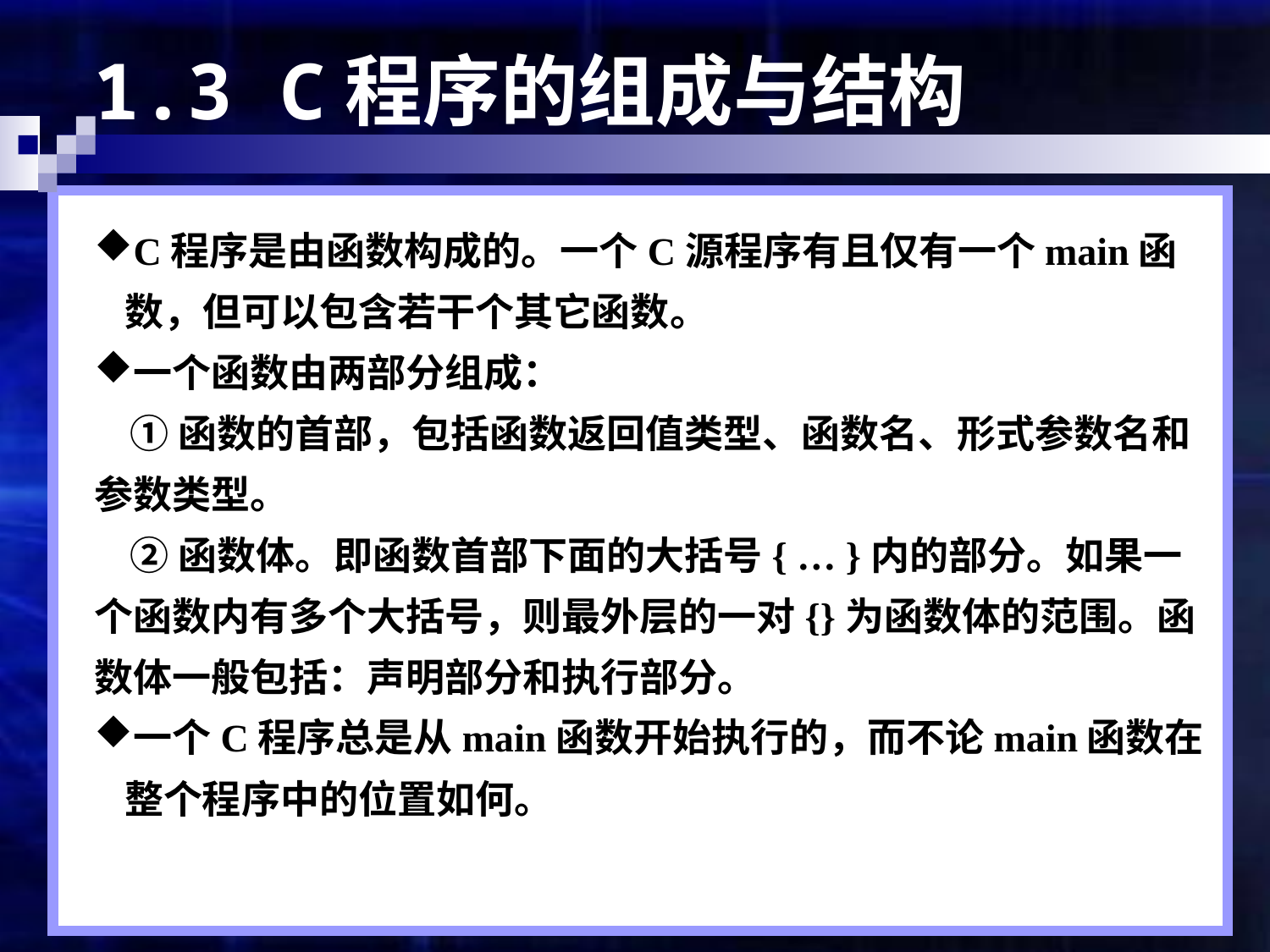

# 1.3 C程序的组成与结构
C程序是由函数构成的。一个C源程序有且仅有一个main函数，但可以包含若干个其它函数。
一个函数由两部分组成：
    ①函数的首部，包括函数返回值类型、函数名、形式参数名和参数类型。
    ②函数体。即函数首部下面的大括号{ … }内的部分。如果一个函数内有多个大括号，则最外层的一对{}为函数体的范围。函数体一般包括：声明部分和执行部分。
一个C程序总是从main函数开始执行的，而不论main函数在整个程序中的位置如何。